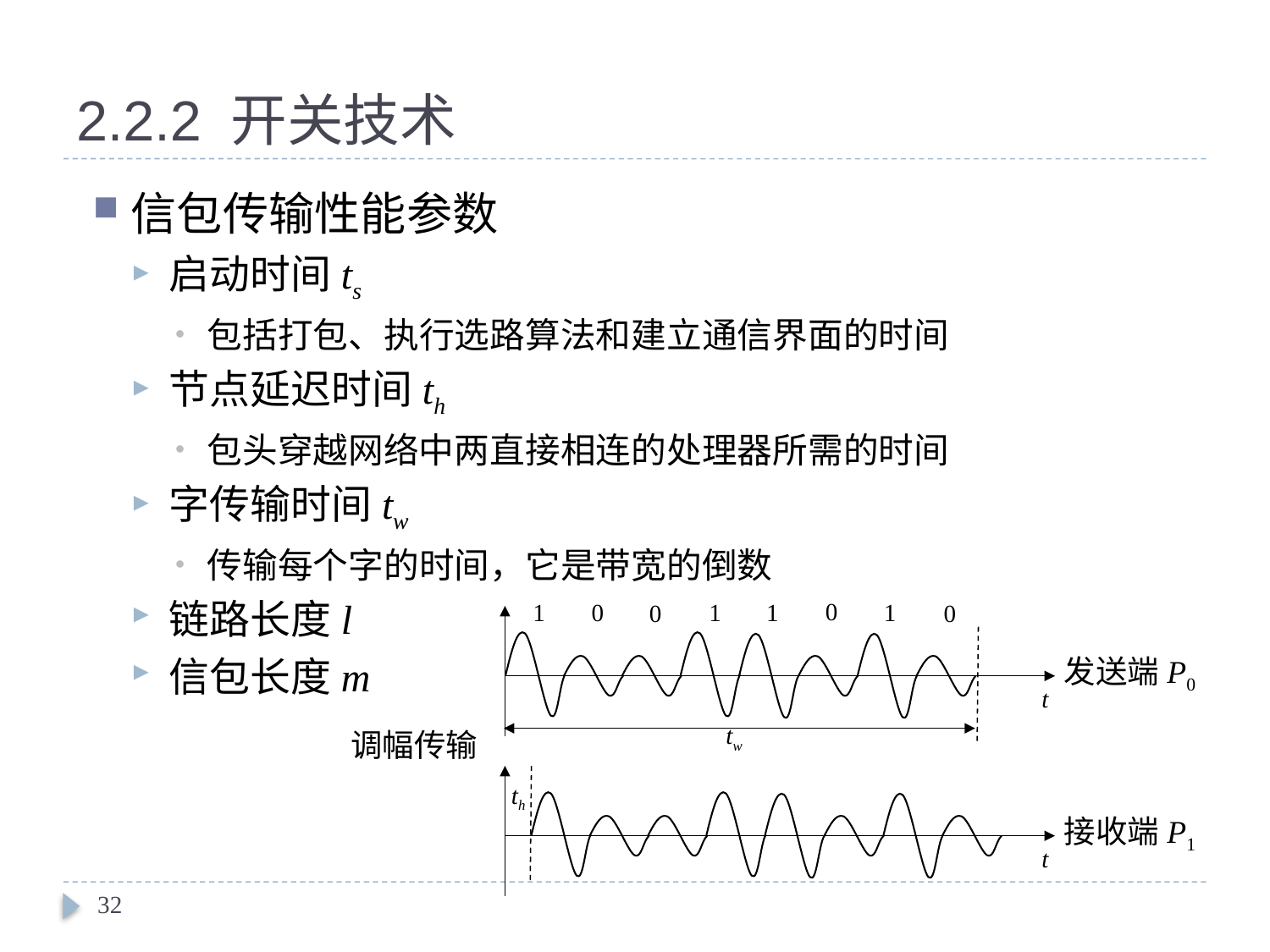

# 2.2.2 开关技术
信包传输性能参数
启动时间ts
包括打包、执行选路算法和建立通信界面的时间
节点延迟时间th
包头穿越网络中两直接相连的处理器所需的时间
字传输时间tw
传输每个字的时间，它是带宽的倒数
链路长度l
信包长度m
0
1
1
1
0
1
0
0

发送端P0

t
tw
调幅传输
th

接收端P1

t
32